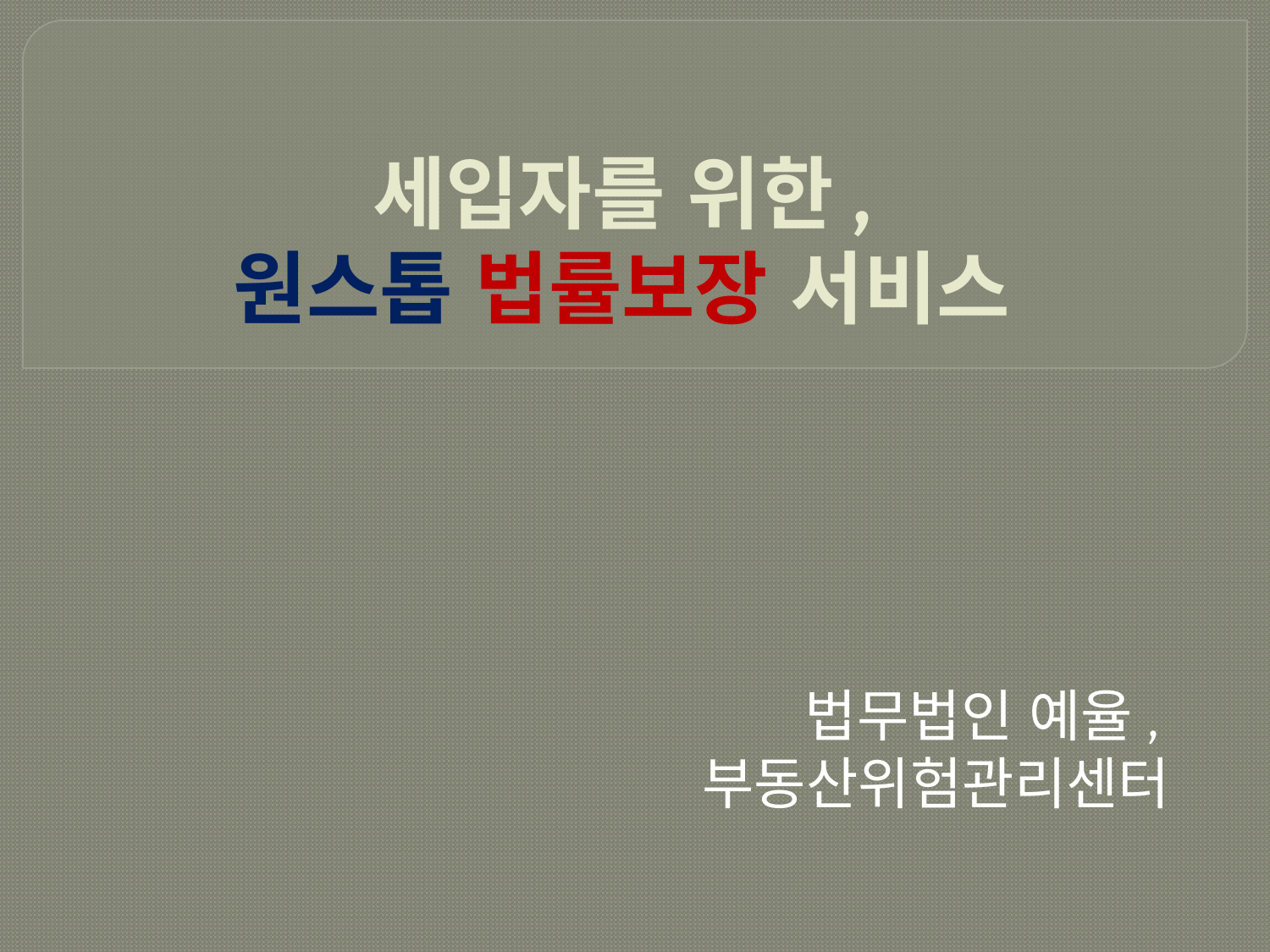

# 세입자를 위한, 원스톱 법률보장 서비스

법무법인 예율,
부동산위험관리센터